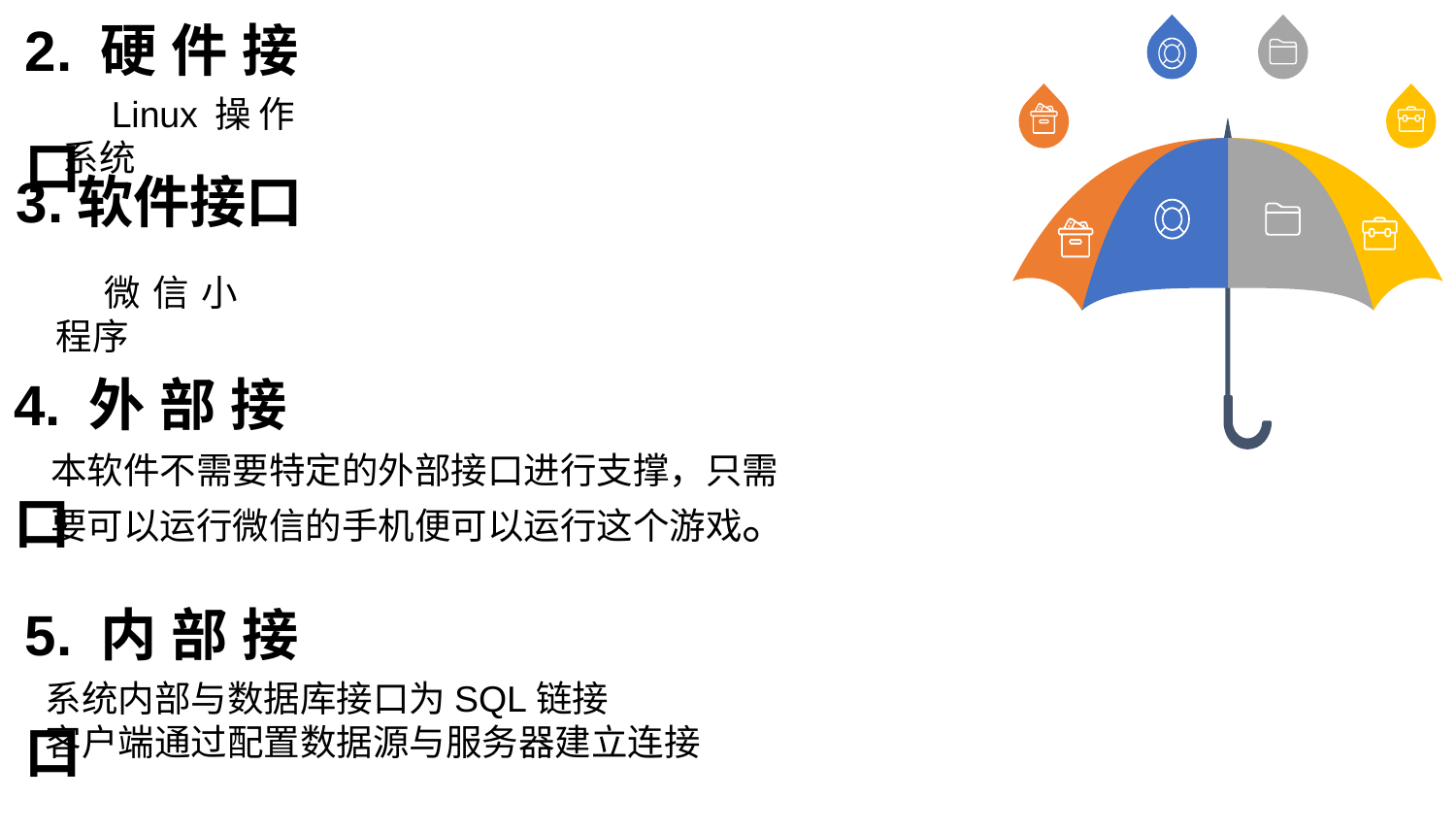

2.硬件接口

Linux操作系统
3.软件接口
微信小程序
4.外部接口
本软件不需要特定的外部接口进行支撑，只需要可以运行微信的手机便可以运行这个游戏。
5.内部接口
系统内部与数据库接口为SQL链接
客户端通过配置数据源与服务器建立连接